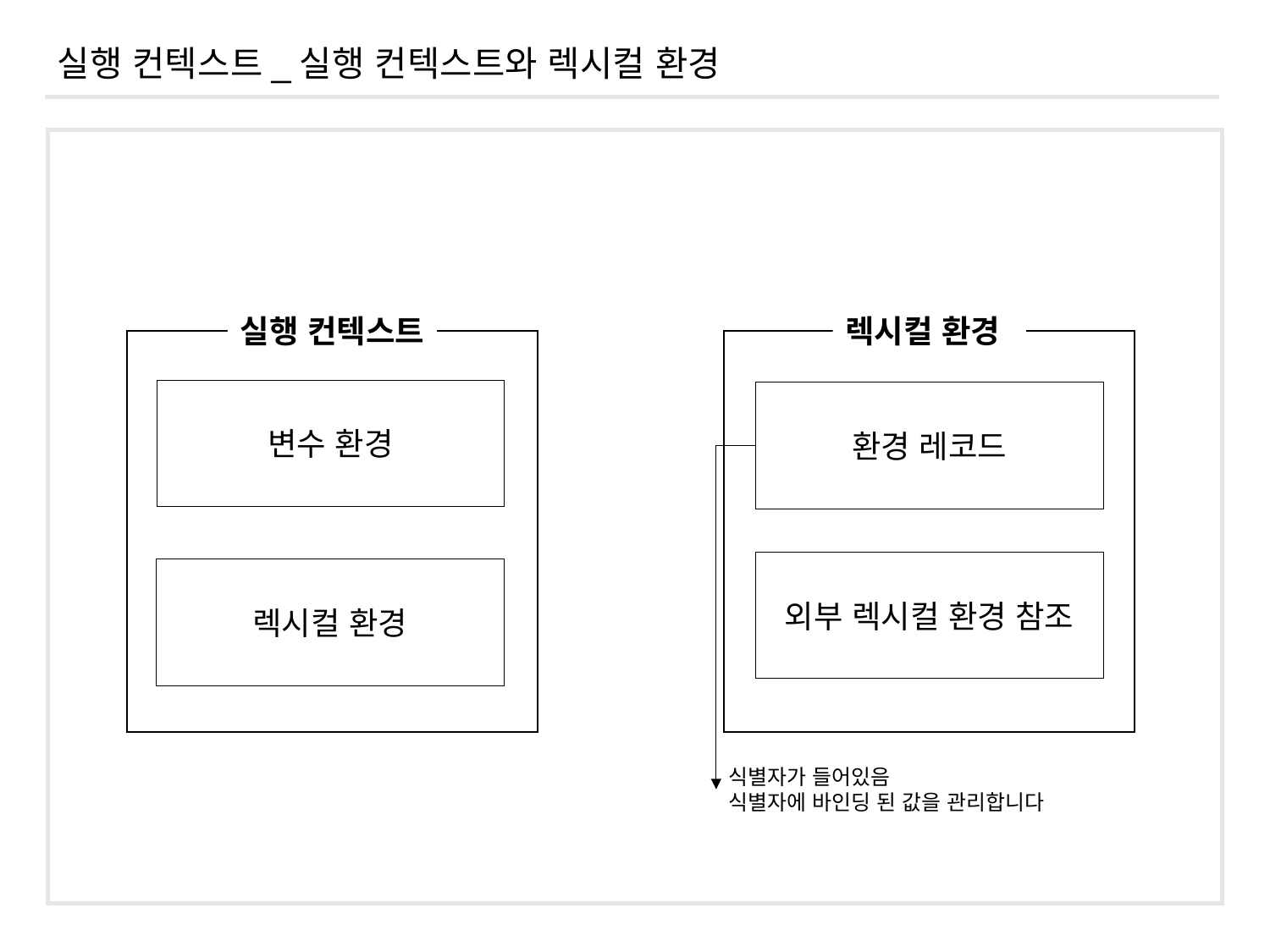

실행 컨텍스트_실행 컨텍스트와 렉시컬 환경

렉시컬 환경

환경 레코드

외부 렉시컬 환경 참조

식별자가 들어있음
식별자에 바인딩 된 값을 관리합니다
실행 컨텍스트

변수 환경

렉시컬 환경

렉시컬 환경